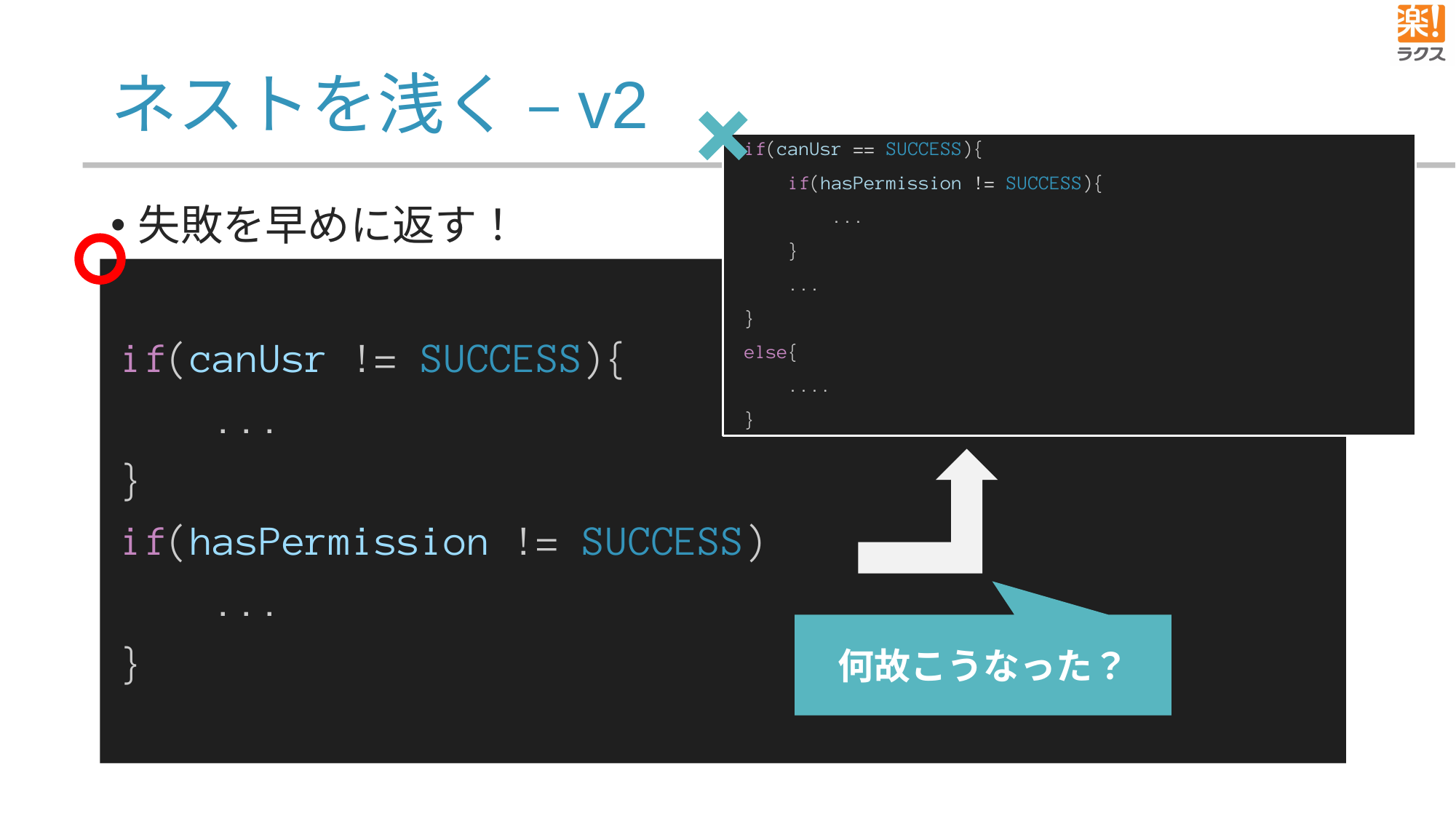

# ネストを浅く –v2

if(canUsr == SUCCESS){
    if(hasPermission != SUCCESS){
        ...
    }
    ...
}
else{
    ....
}
失敗を早めに返す！

if(canUsr != SUCCESS){
    ...
}
if(hasPermission != SUCCESS)
    ...
}

何故こうなった？